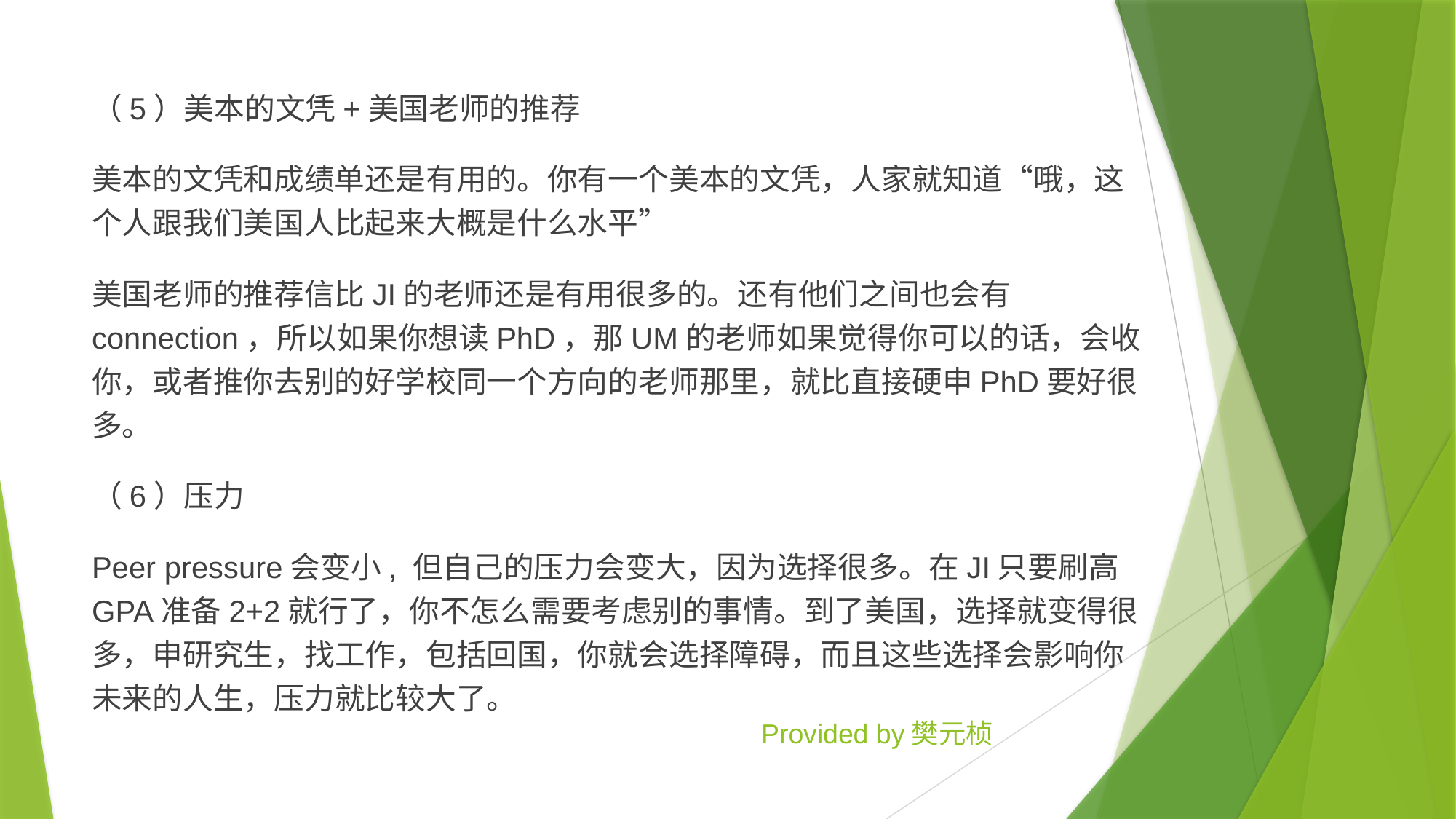

（5）美本的文凭+美国老师的推荐
美本的文凭和成绩单还是有用的。你有一个美本的文凭，人家就知道“哦，这个人跟我们美国人比起来大概是什么水平”
美国老师的推荐信比JI的老师还是有用很多的。还有他们之间也会有connection，所以如果你想读PhD，那UM的老师如果觉得你可以的话，会收你，或者推你去别的好学校同一个方向的老师那里，就比直接硬申PhD要好很多。
（6）压力
Peer pressure会变小, 但自己的压力会变大，因为选择很多。在JI只要刷高GPA准备2+2就行了，你不怎么需要考虑别的事情。到了美国，选择就变得很多，申研究生，找工作，包括回国，你就会选择障碍，而且这些选择会影响你未来的人生，压力就比较大了。
Provided by樊元桢